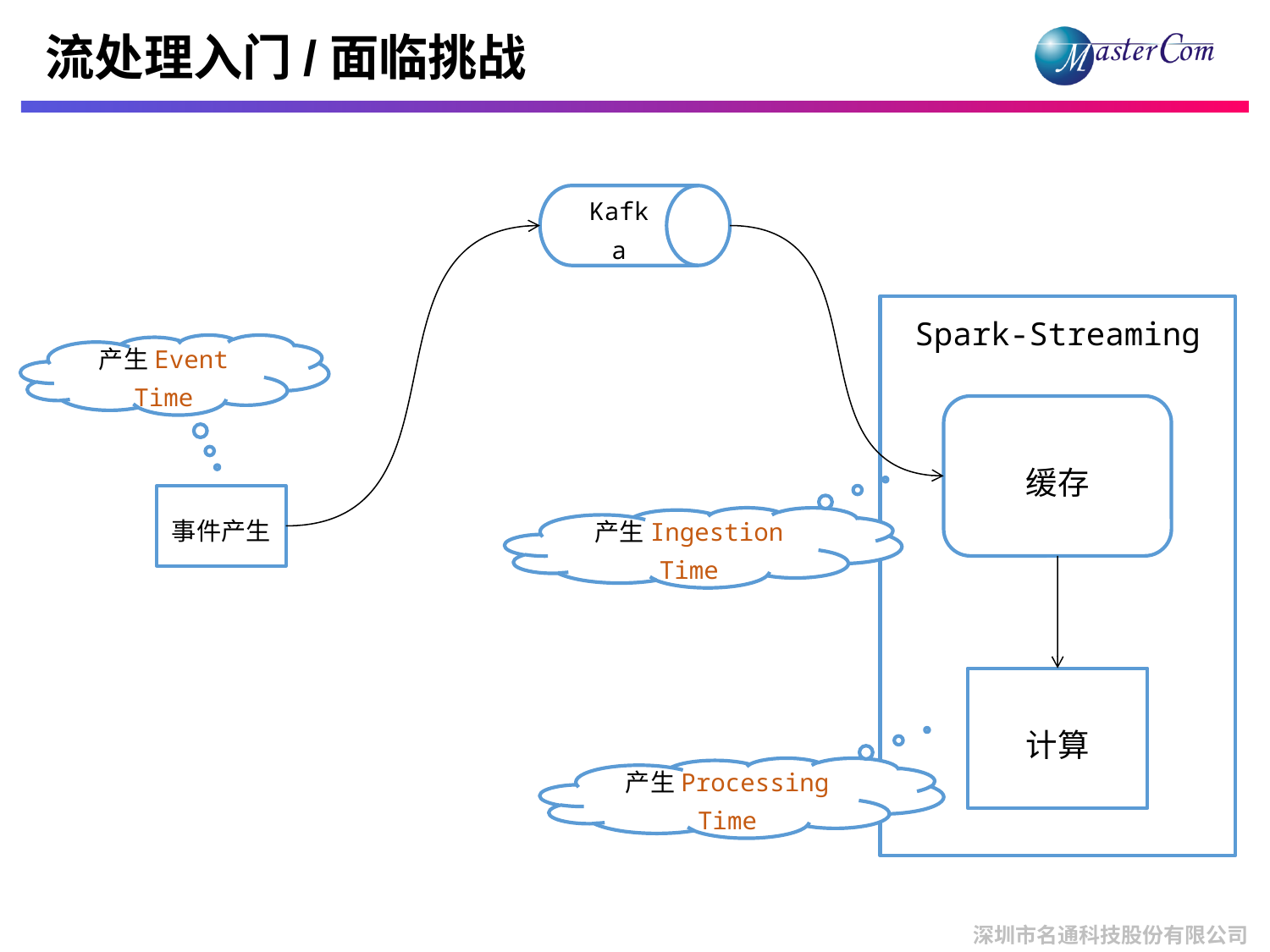

# 流处理入门/面临挑战
Kafka
Spark-Streaming
产生Event Time
缓存
事件产生
产生Ingestion Time
计算
产生Processing Time